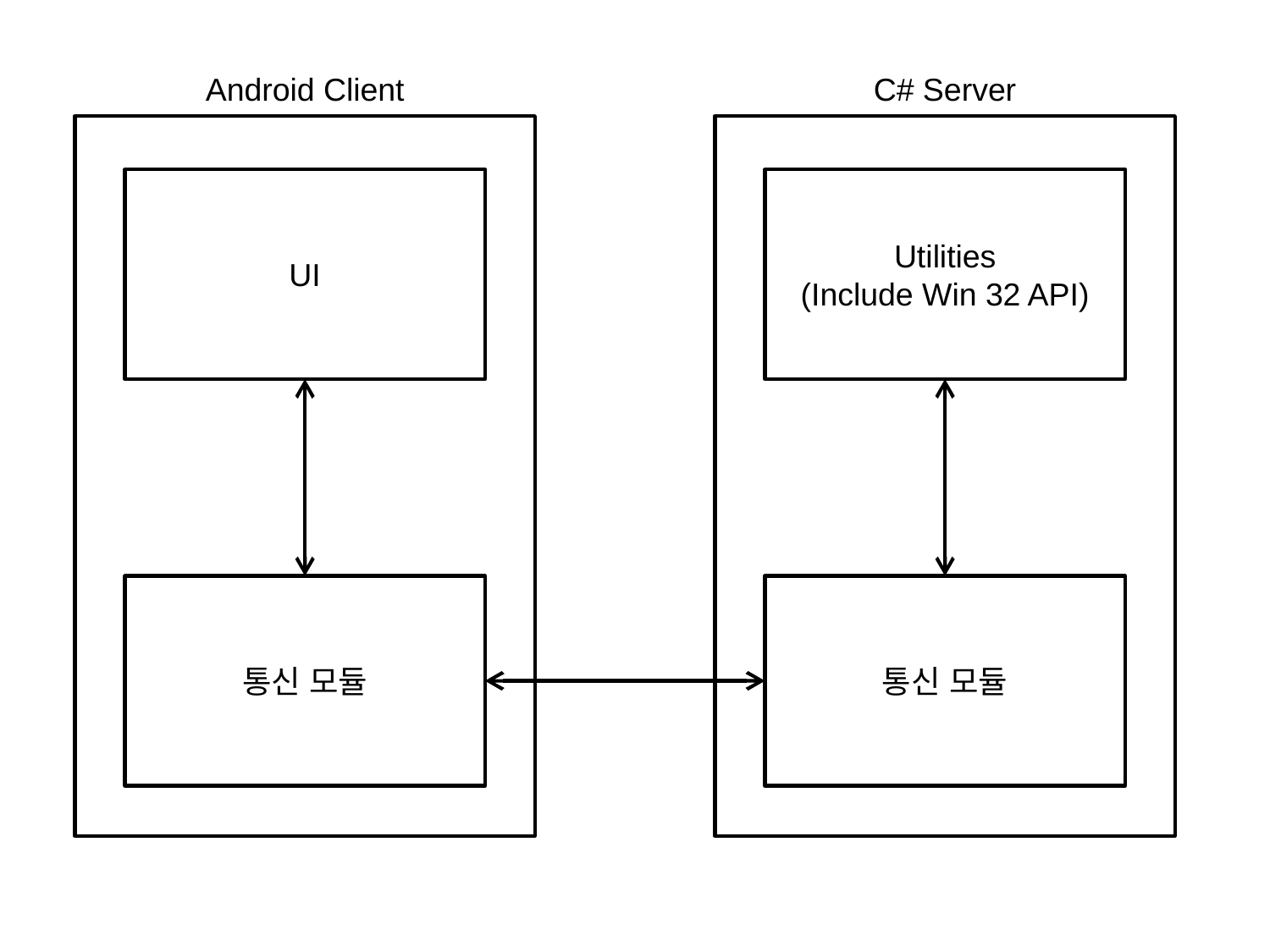

Android Client
C# Server

UI
Utilities
(Include Win 32 API)
통신 모듈
통신 모듈